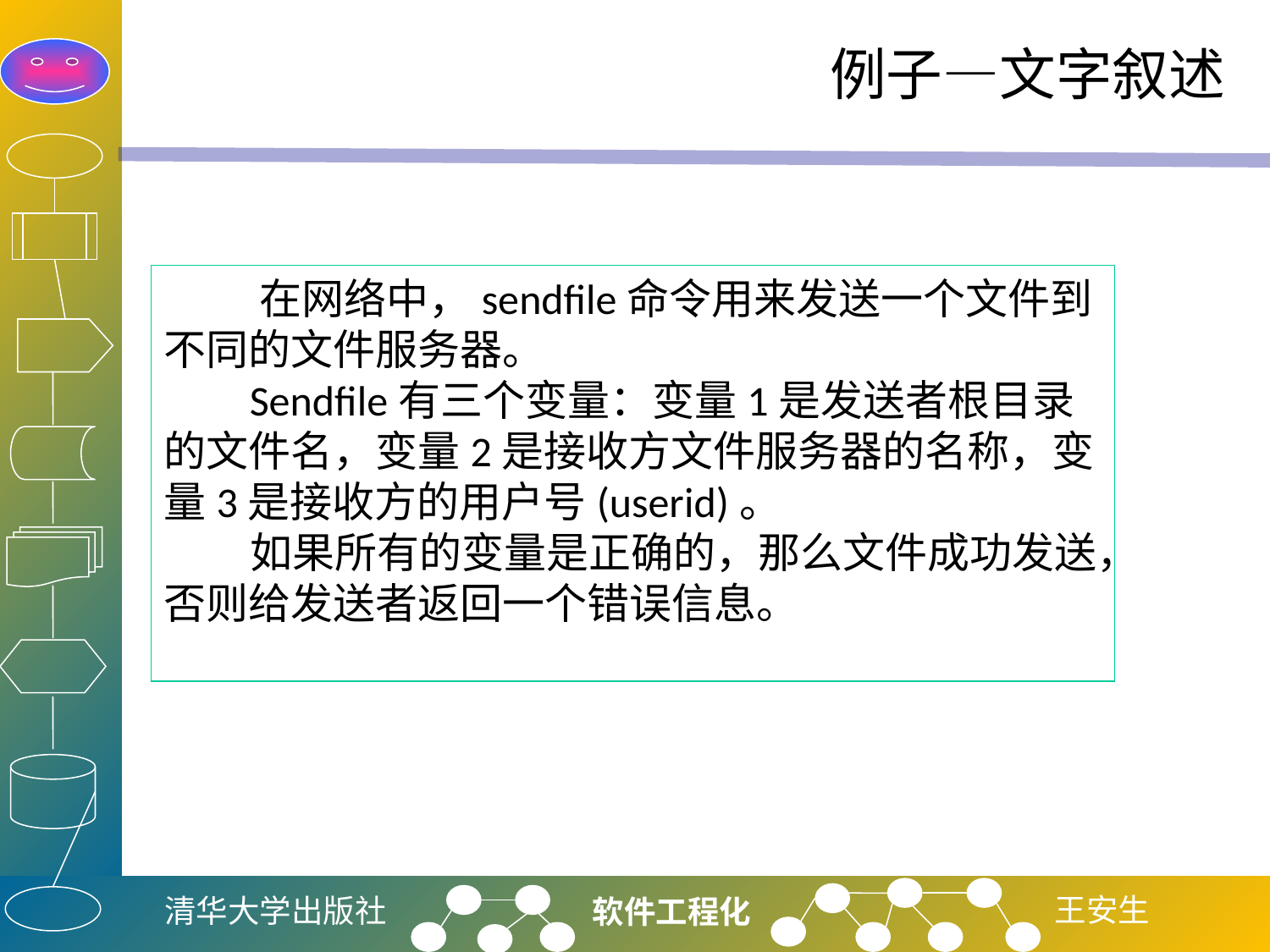

# 例子—文字叙述
         在网络中，sendfile命令用来发送一个文件到不同的文件服务器。
         Sendfile有三个变量：变量1是发送者根目录的文件名，变量2是接收方文件服务器的名称，变量3是接收方的用户号(userid)。
        如果所有的变量是正确的，那么文件成功发送，否则给发送者返回一个错误信息。